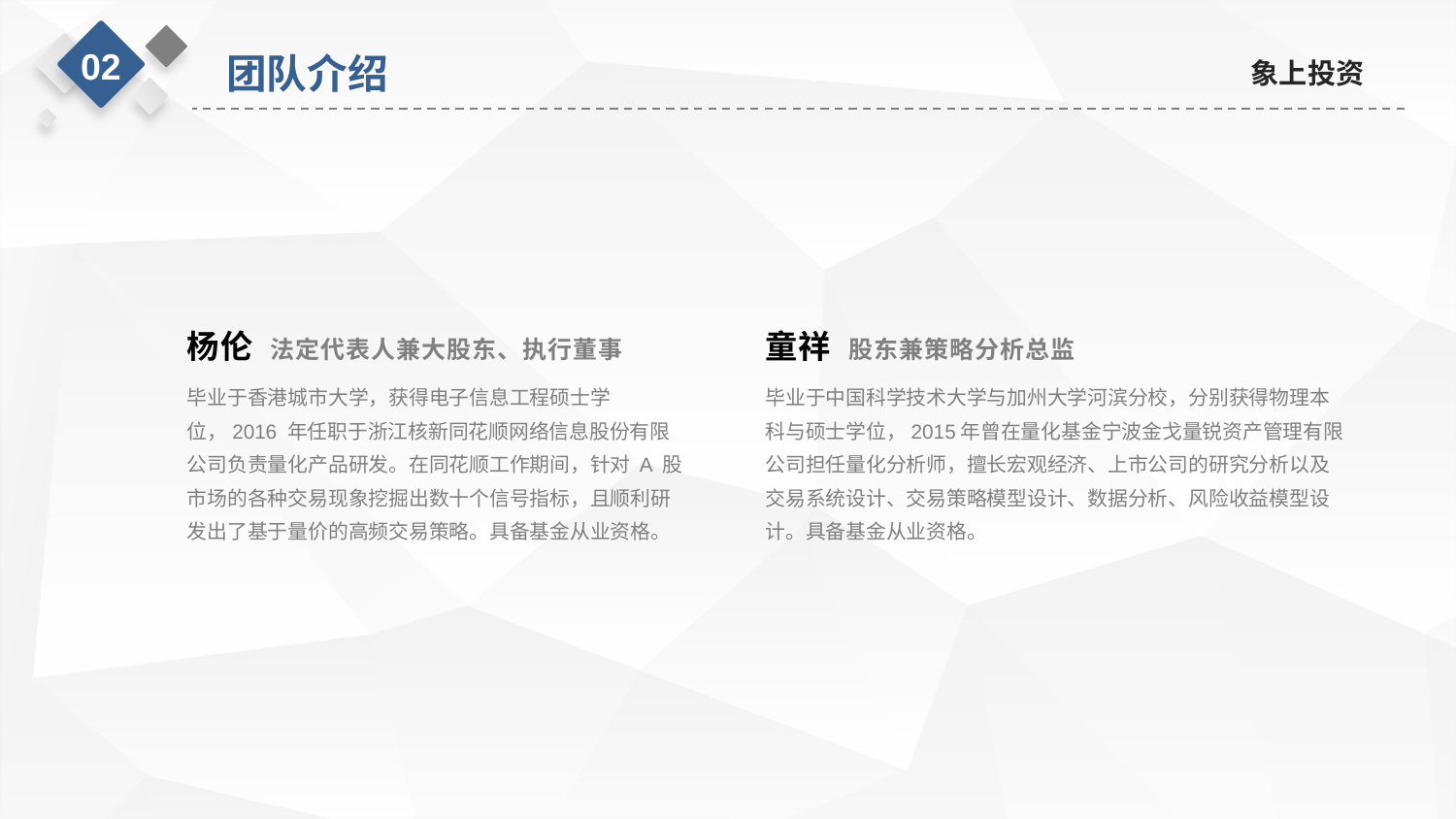

02

团队介绍
象上投资
杨伦  法定代表人兼大股东、执行董事
童祥  股东兼策略分析总监
毕业于香港城市大学，获得电子信息工程硕士学位，2016 年任职于浙江核新同花顺网络信息股份有限公司负责量化产品研发。在同花顺工作期间，针对 A 股市场的各种交易现象挖掘出数十个信号指标，且顺利研发出了基于量价的高频交易策略。具备基金从业资格。
毕业于中国科学技术大学与加州大学河滨分校，分别获得物理本科与硕士学位，2015年曾在量化基金宁波金戈量锐资产管理有限公司担任量化分析师，擅长宏观经济、上市公司的研究分析以及交易系统设计、交易策略模型设计、数据分析、风险收益模型设计。具备基金从业资格。